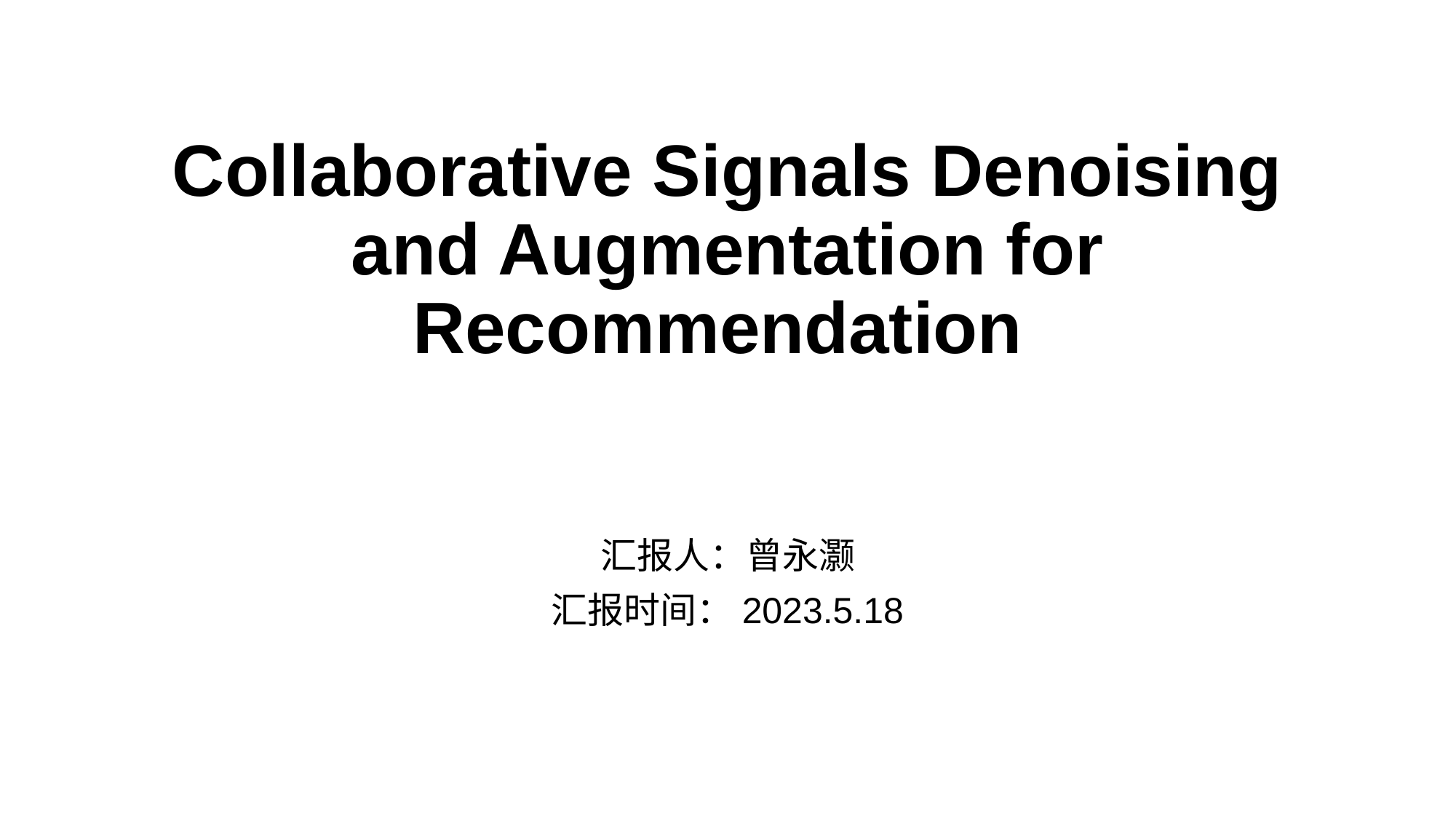

# Collaborative Signals Denoising and Augmentation for Recommendation
汇报人：曾永灏
汇报时间：2023.5.18